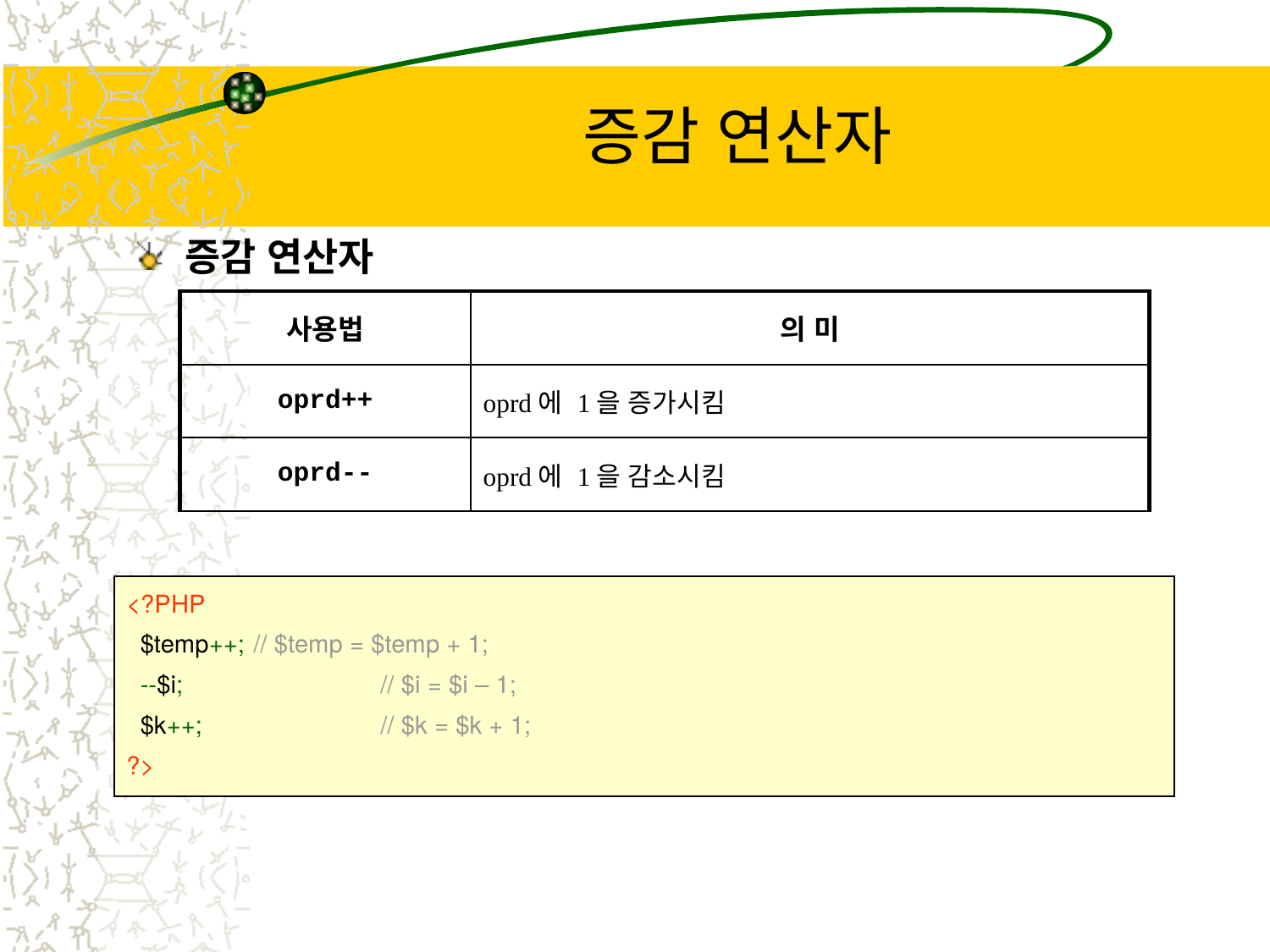

# 증감 연산자
증감 연산자
| 사용법 | 의 미 |
| --- | --- |
| oprd++ | oprd에 1을 증가시킴 |
| oprd-- | oprd에 1을 감소시킴 |
<?PHP
  $temp++;	// $temp = $temp + 1;
  --$i;		// $i = $i – 1;
  $k++;		// $k = $k + 1;
?>